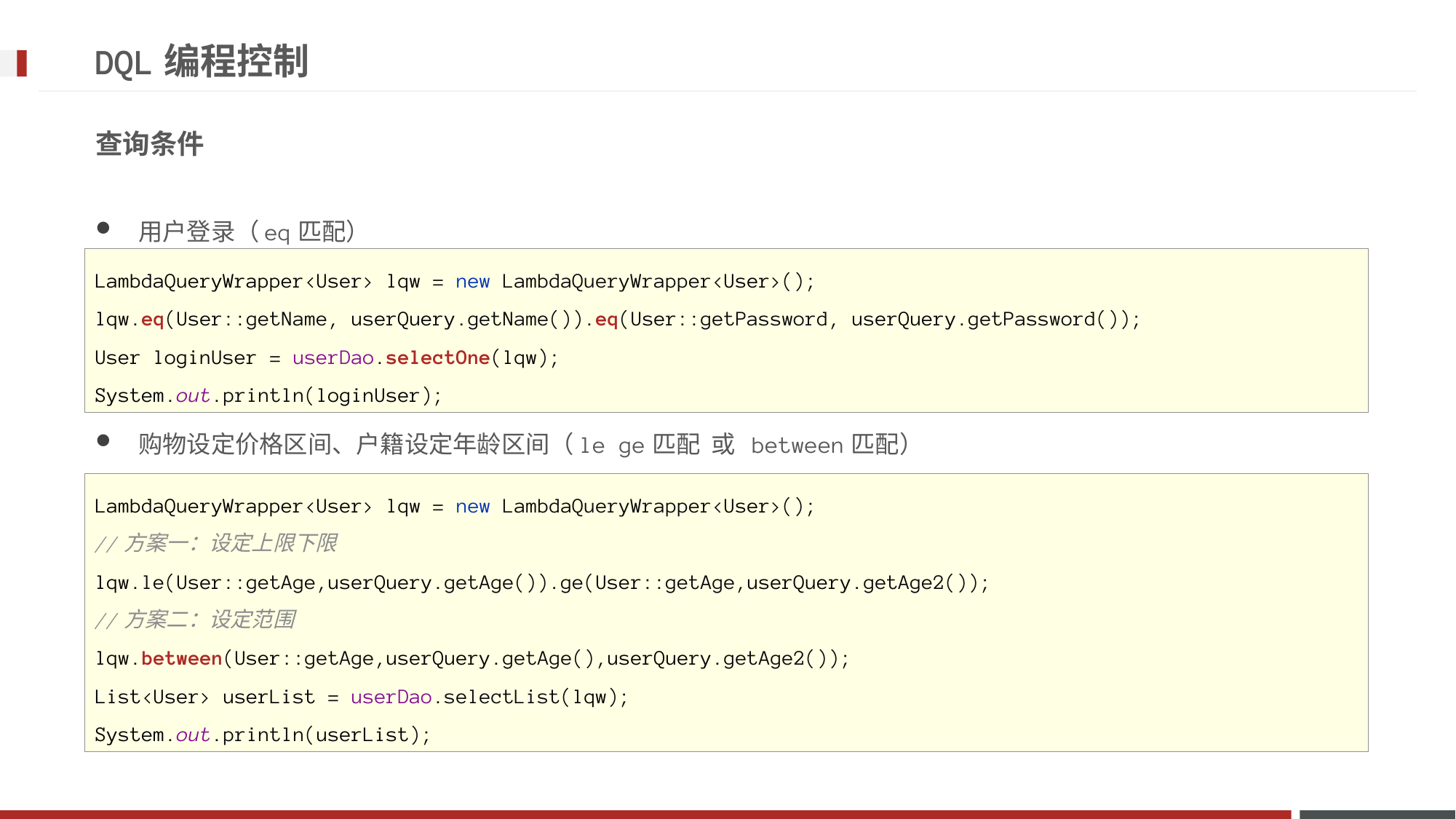

# DQL编程控制
查询条件
用户登录（eq匹配）

购物设定价格区间、户籍设定年龄区间（le ge匹配  或  between匹配）

LambdaQueryWrapper<User> lqw = new LambdaQueryWrapper<User>();
lqw.eq(User::getName, userQuery.getName()).eq(User::getPassword, userQuery.getPassword());
User loginUser = userDao.selectOne(lqw);
System.out.println(loginUser);
LambdaQueryWrapper<User> lqw = new LambdaQueryWrapper<User>();
//方案一：设定上限下限
lqw.le(User::getAge,userQuery.getAge()).ge(User::getAge,userQuery.getAge2());
//方案二：设定范围
lqw.between(User::getAge,userQuery.getAge(),userQuery.getAge2());
List<User> userList = userDao.selectList(lqw);
System.out.println(userList);